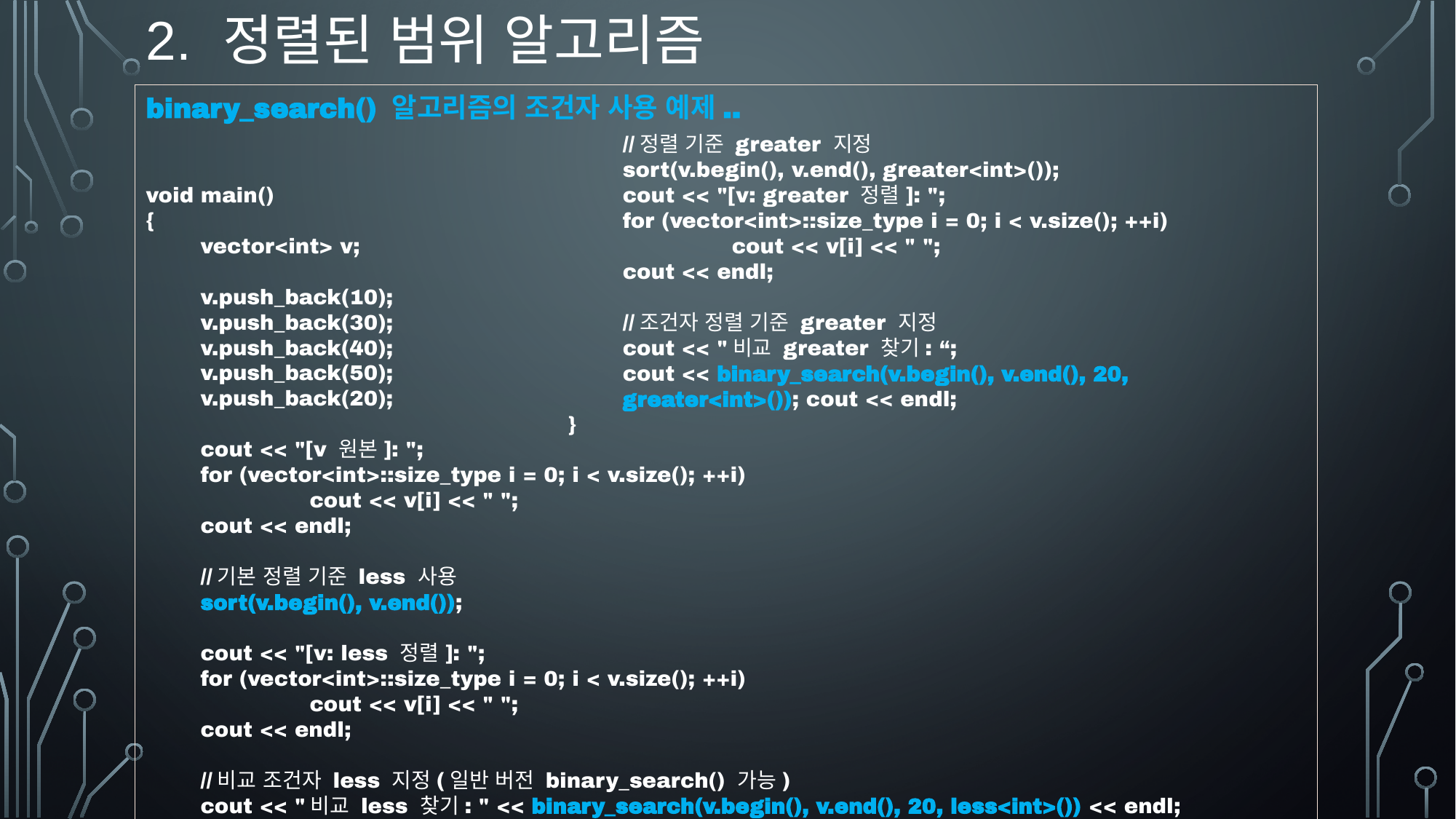

# 2. 정렬된 범위 알고리즘
binary_search() 알고리즘의 조건자 사용 예제..

void main()
{
vector<int> v;

v.push_back(10);
v.push_back(30);
v.push_back(40);
v.push_back(50);
v.push_back(20);

cout << "[v 원본]: ";
for (vector<int>::size_type i = 0; i < v.size(); ++i)
	cout << v[i] << " ";
cout << endl;

//기본 정렬 기준 less 사용
sort(v.begin(), v.end());

cout << "[v: less 정렬]: ";
for (vector<int>::size_type i = 0; i < v.size(); ++i)
	cout << v[i] << " ";
cout << endl;

//비교 조건자 less 지정(일반 버전 binary_search() 가능)
cout << "비교 less 찾기: " << binary_search(v.begin(), v.end(), 20, less<int>()) << endl;
//정렬 기준 greater 지정
sort(v.begin(), v.end(), greater<int>());
cout << "[v: greater 정렬]: ";
for (vector<int>::size_type i = 0; i < v.size(); ++i)
	cout << v[i] << " ";
cout << endl;

//조건자 정렬 기준 greater 지정
cout << "비교 greater 찾기: “;
cout << binary_search(v.begin(), v.end(), 20, greater<int>()); cout << endl;
}